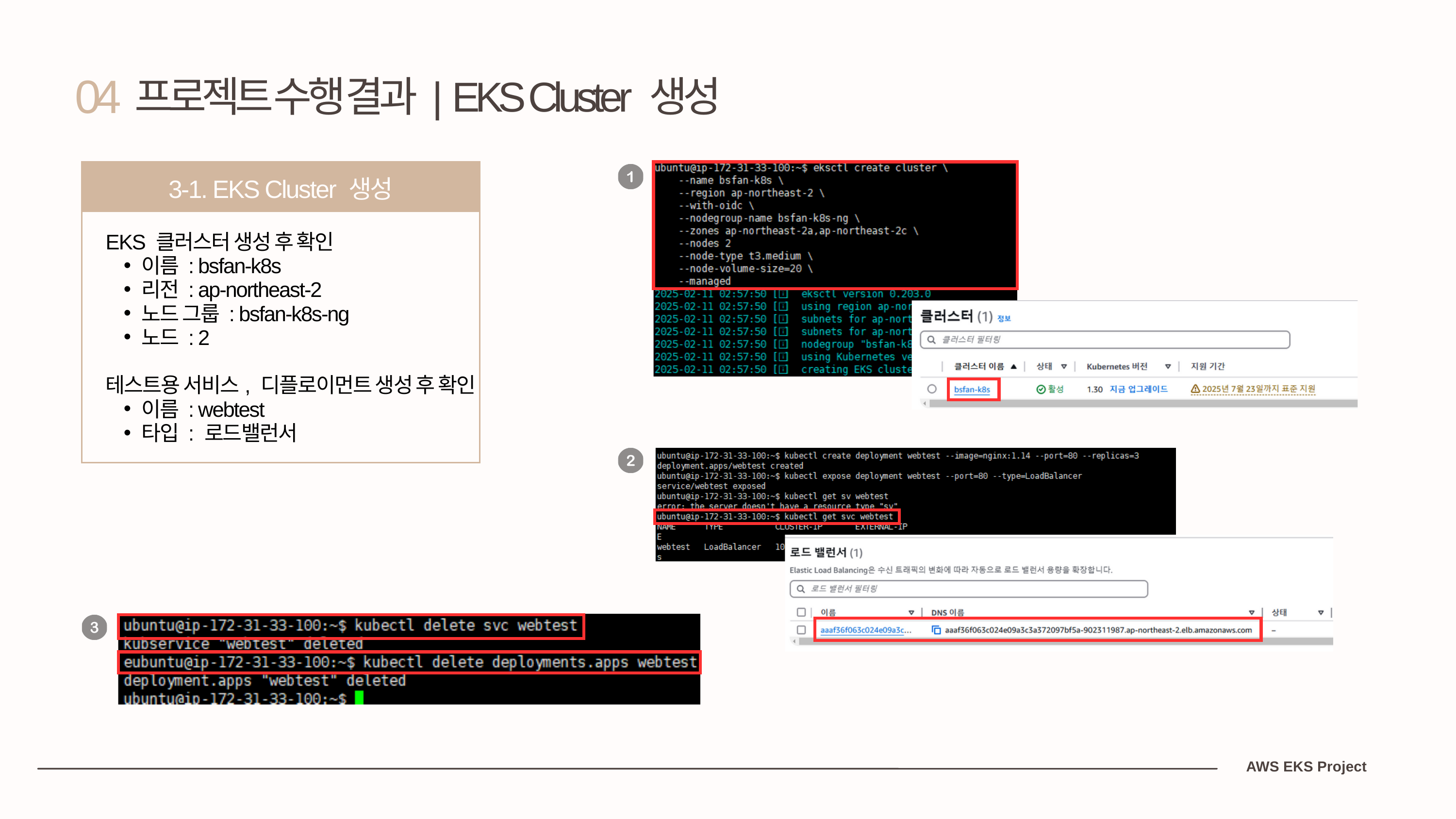

04
프로젝트 수행 결과 |  EKS Cluster 생성

3-1. EKS Cluster 생성
EKS 클러스터 생성 후 확인
이름 : bsfan-k8s
리전 : ap-northeast-2
노드 그룹 : bsfan-k8s-ng
노드 : 2

테스트용 서비스, 디플로이먼트 생성 후 확인
이름 : webtest
타입 : 로드밸런서

AWS EKS Project